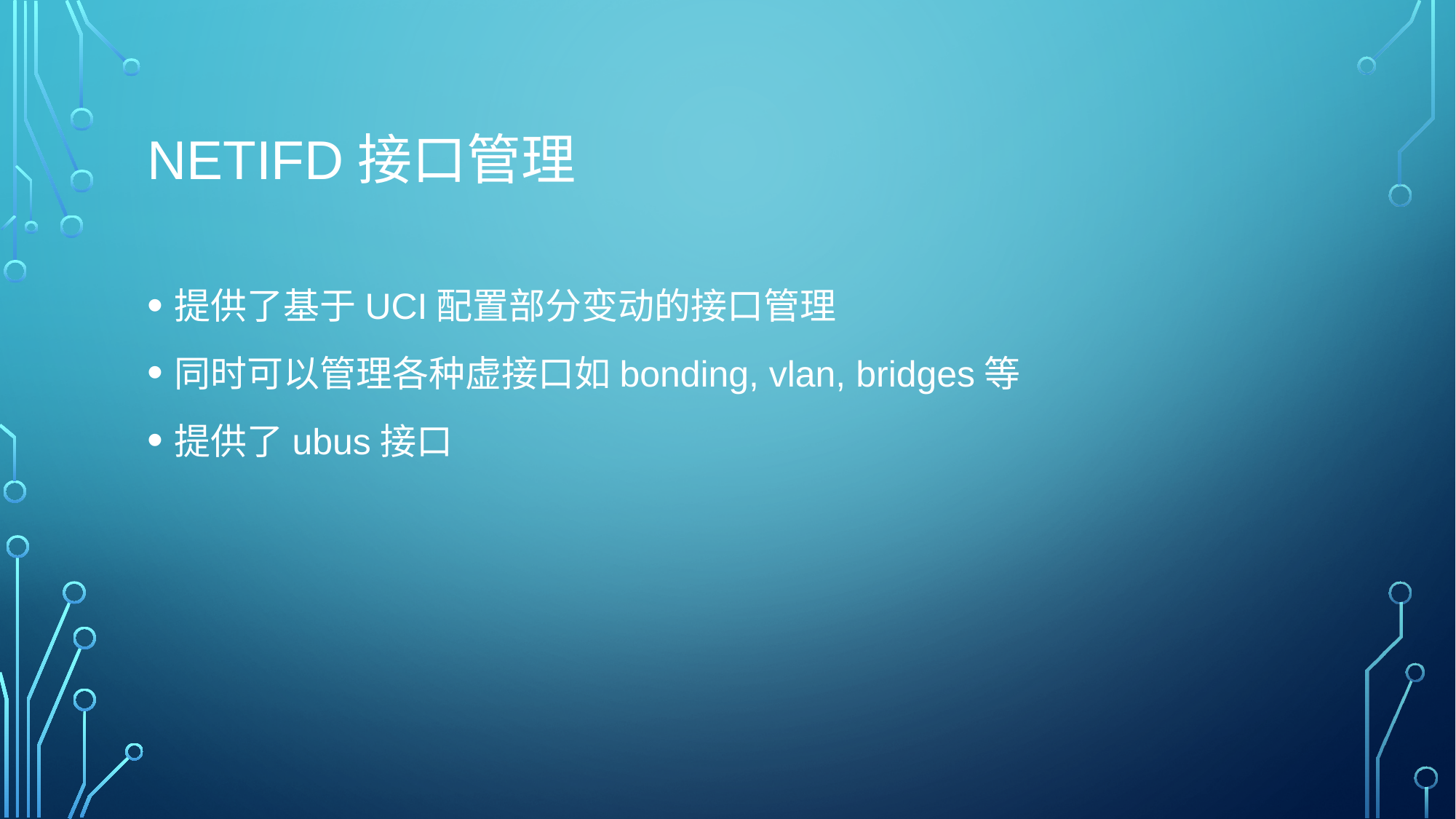

# NETIFD接口管理
提供了基于UCI配置部分变动的接口管理
同时可以管理各种虚接口如bonding, vlan, bridges等
提供了ubus接口